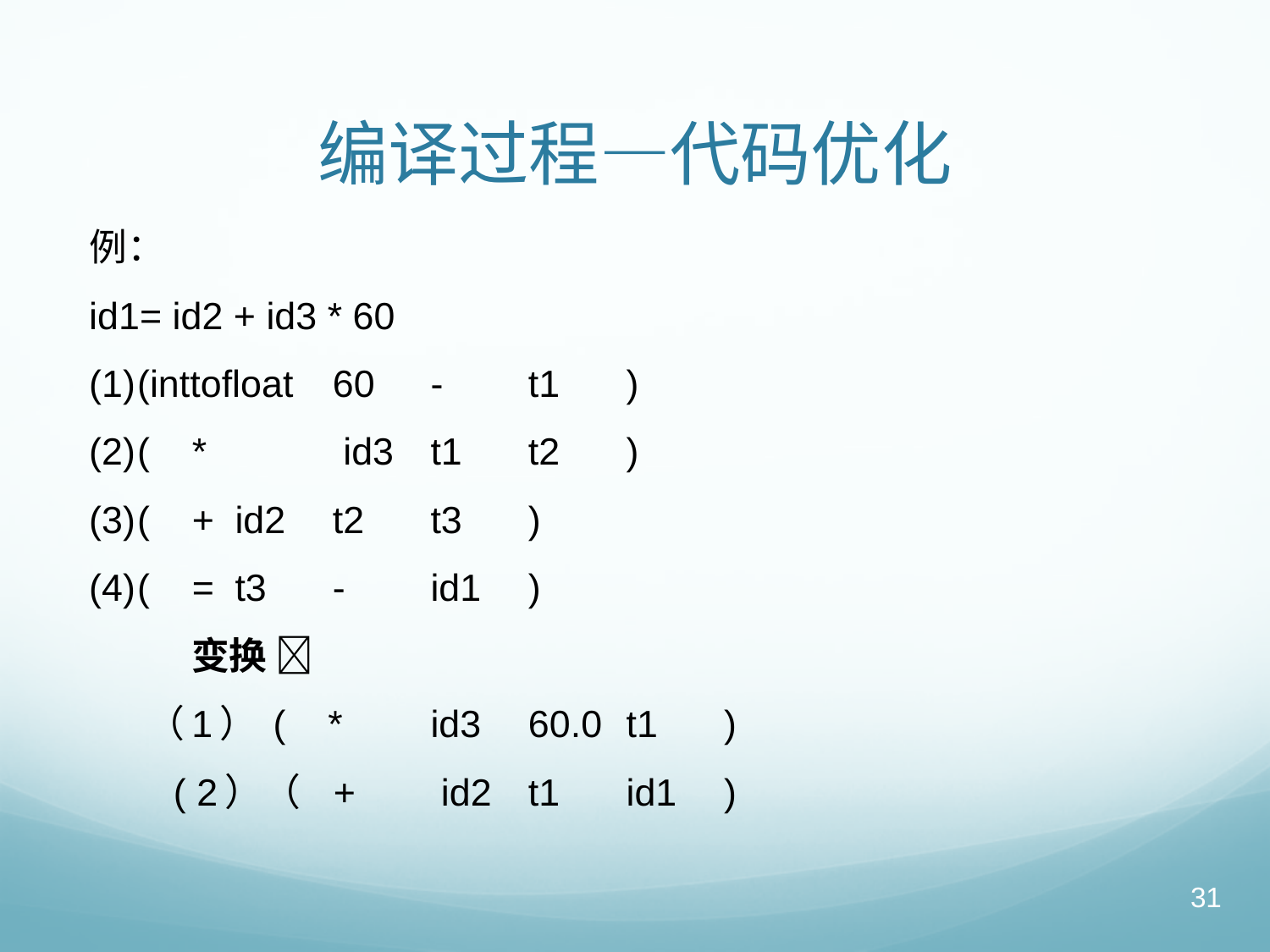

# 编译过程—代码优化
例：
id1= id2 + id3 * 60
(1)	(inttofloat	60	-	t1	)
(2)	(    *       	 id3	t1	t2	)
(3)	(    +		id2	t2	t3	)
(4)	(    =		t3	-	id1	)
           变换 ⇒
      （1） (    * 	id3	60.0	t1	)
        ( 2）（   +	 id2 	t1	id1	)

31